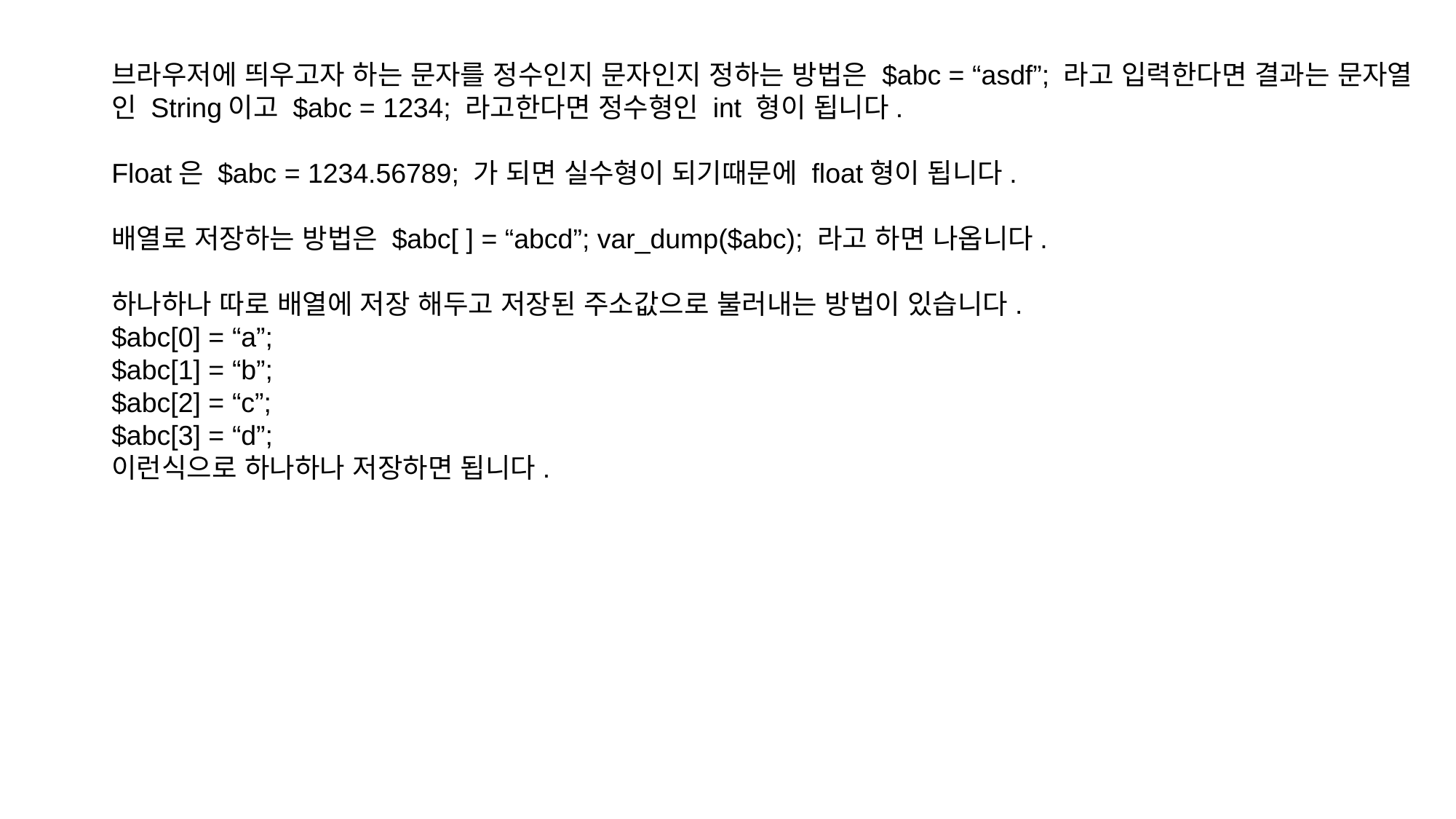

브라우저에 띄우고자 하는 문자를 정수인지 문자인지 정하는 방법은 $abc = “asdf”; 라고 입력한다면 결과는 문자열
인 String이고 $abc = 1234; 라고한다면 정수형인 int 형이 됩니다.

Float은 $abc = 1234.56789; 가 되면 실수형이 되기때문에 float형이 됩니다.

배열로 저장하는 방법은 $abc[ ] = “abcd”; var_dump($abc); 라고 하면 나옵니다.

하나하나 따로 배열에 저장 해두고 저장된 주소값으로 불러내는 방법이 있습니다.
$abc[0] = “a”;
$abc[1] = “b”;
$abc[2] = “c”;
$abc[3] = “d”;
이런식으로 하나하나 저장하면 됩니다.